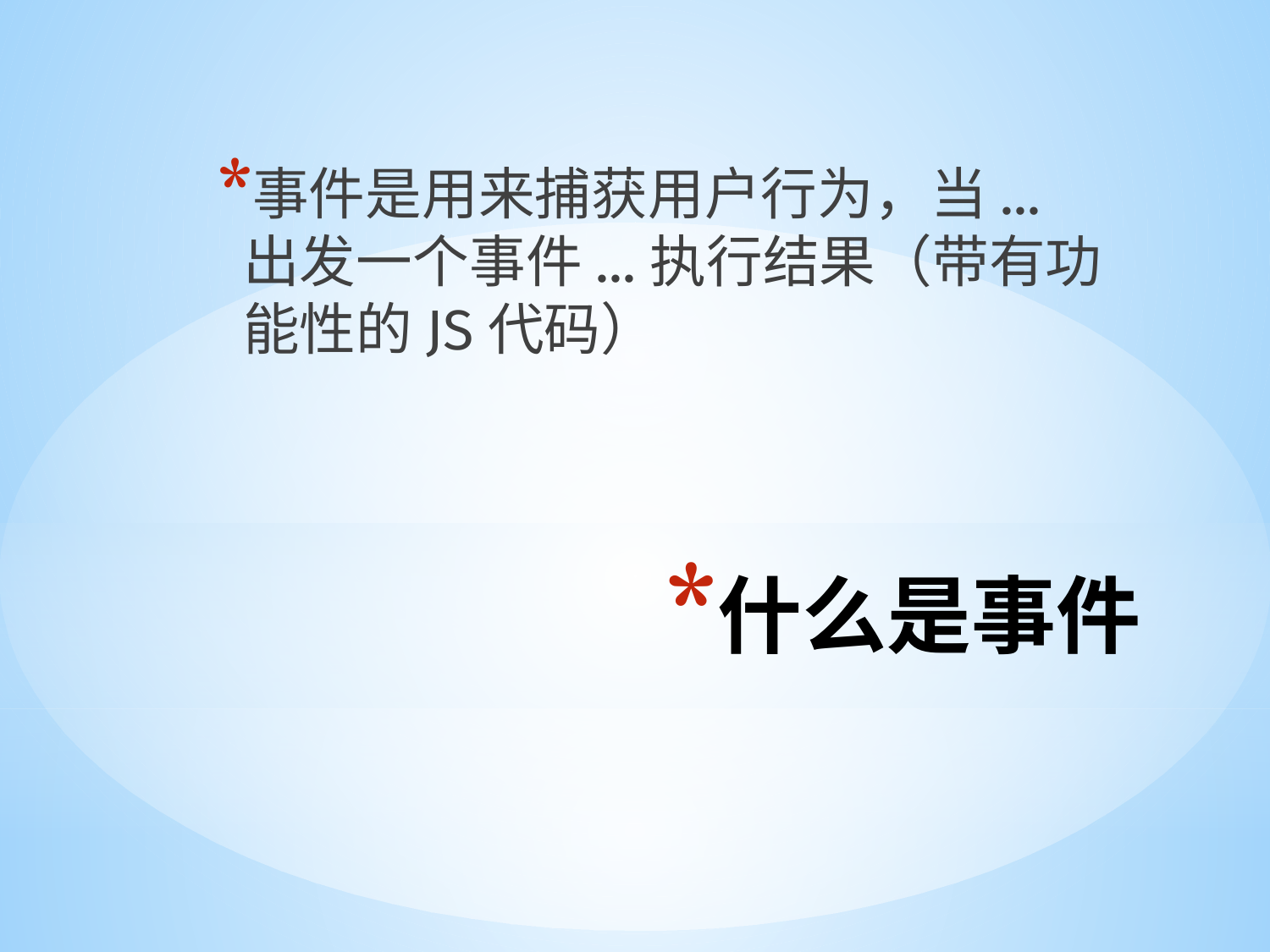

事件是用来捕获用户行为，当...出发一个事件...执行结果（带有功能性的JS代码）
# 什么是事件